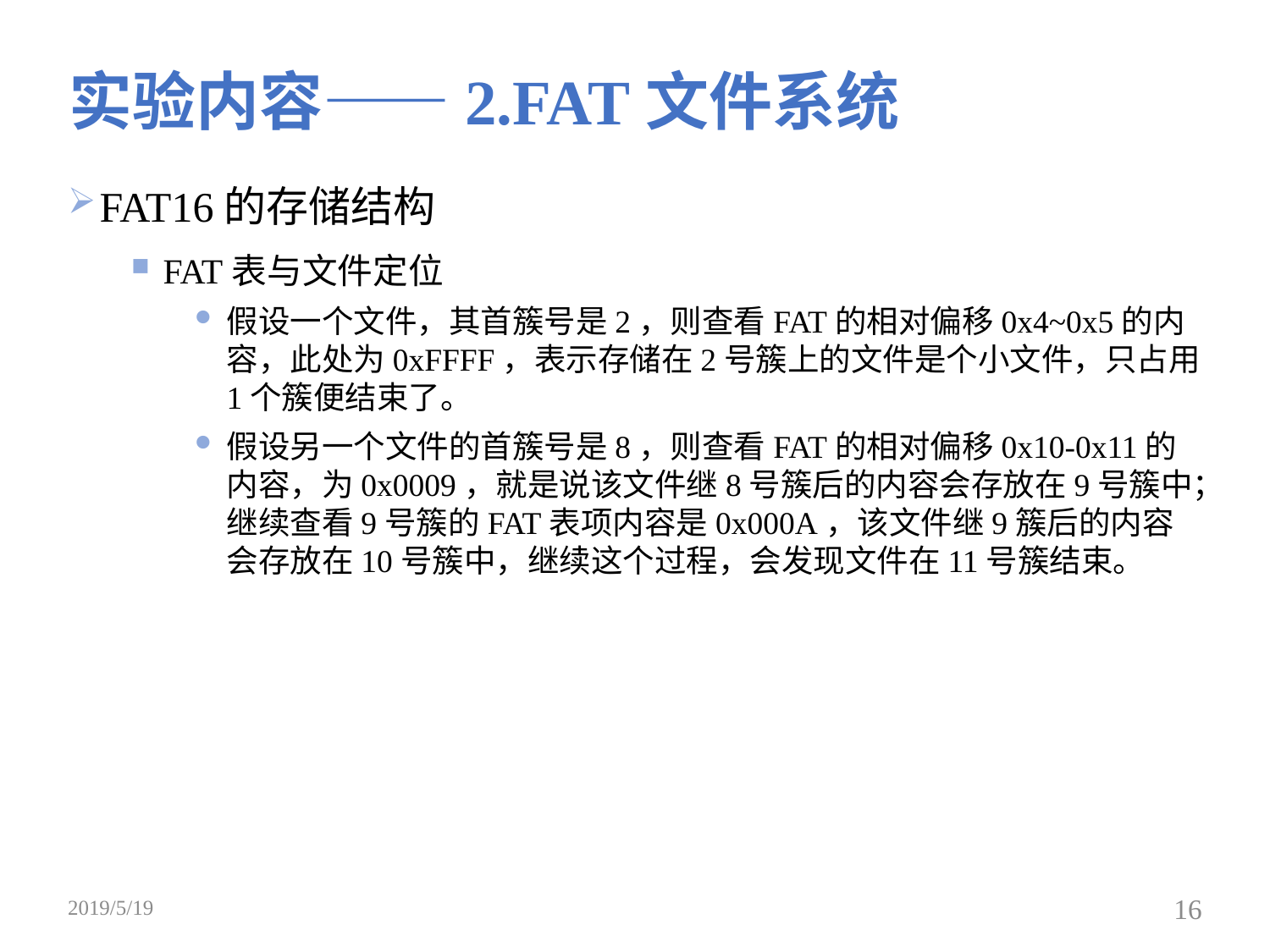

# 实验内容——2.FAT文件系统
FAT16的存储结构
FAT表与文件定位
假设一个文件，其首簇号是2，则查看FAT的相对偏移0x4~0x5的内容，此处为0xFFFF，表示存储在2号簇上的文件是个小文件，只占用1个簇便结束了。
假设另一个文件的首簇号是8，则查看FAT的相对偏移0x10-0x11的内容，为0x0009，就是说该文件继8号簇后的内容会存放在9号簇中；继续查看9号簇的FAT表项内容是0x000A，该文件继9簇后的内容会存放在10号簇中，继续这个过程，会发现文件在11号簇结束。
2019/5/19
16